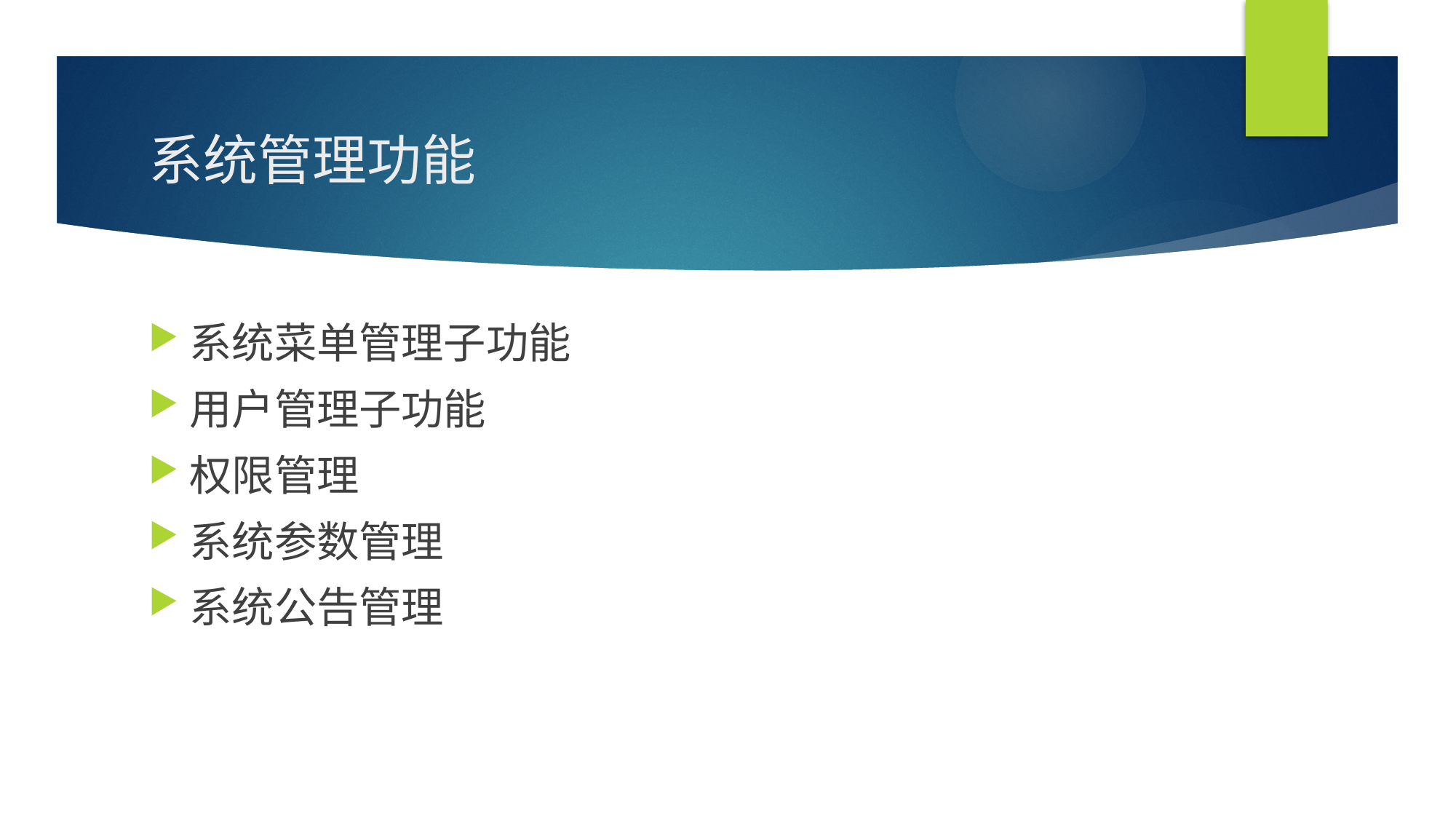

# 系统管理功能
系统菜单管理子功能
用户管理子功能
权限管理
系统参数管理
系统公告管理